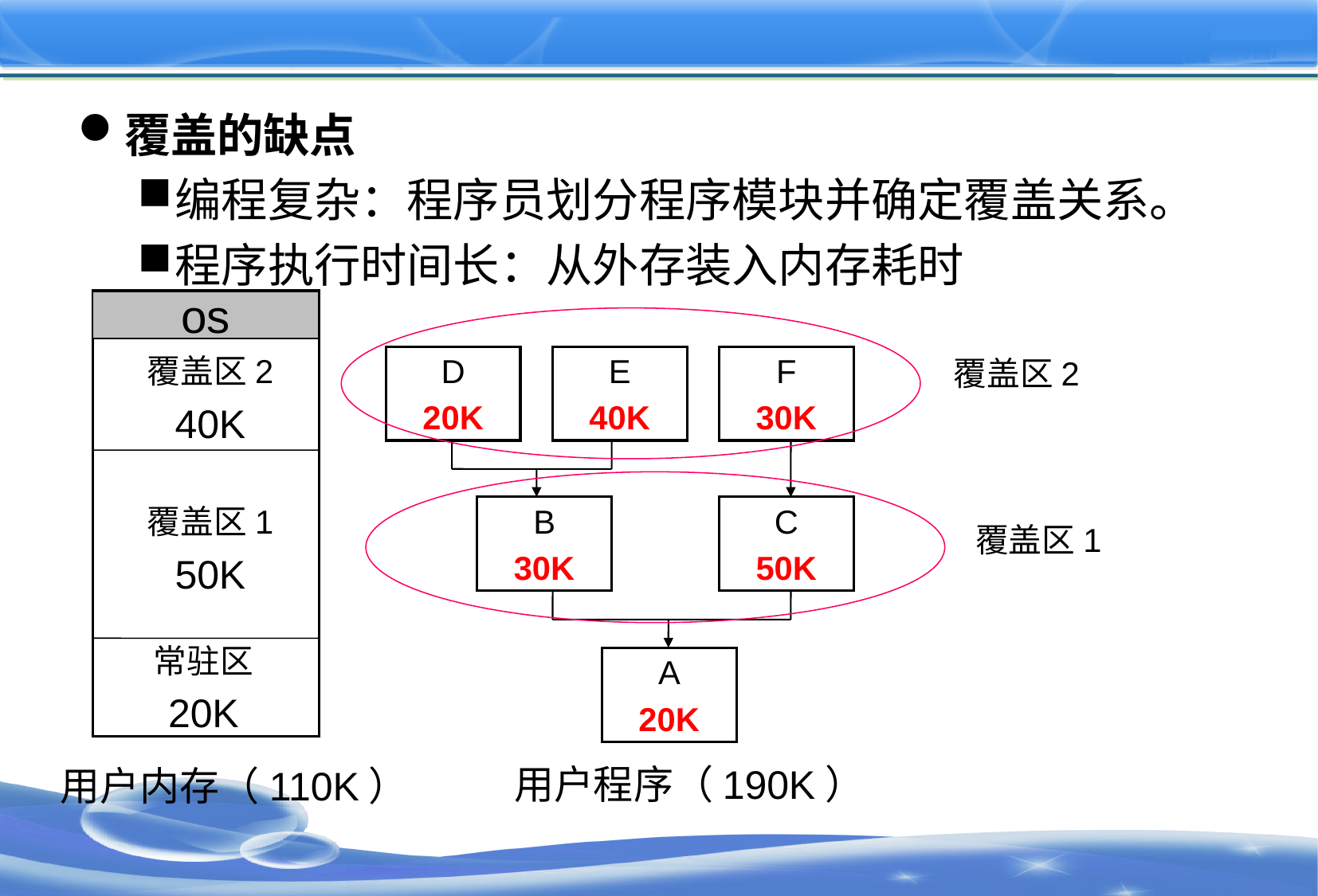

#
覆盖的缺点
编程复杂：程序员划分程序模块并确定覆盖关系。
程序执行时间长：从外存装入内存耗时

os

覆盖区2
D
20K
E
40K
F
30K
覆盖区2
40K

覆盖区1
B
30K
C
50K
覆盖区1
50K

A
20K
常驻区
20K
用户程序（190K）
用户内存（110K）